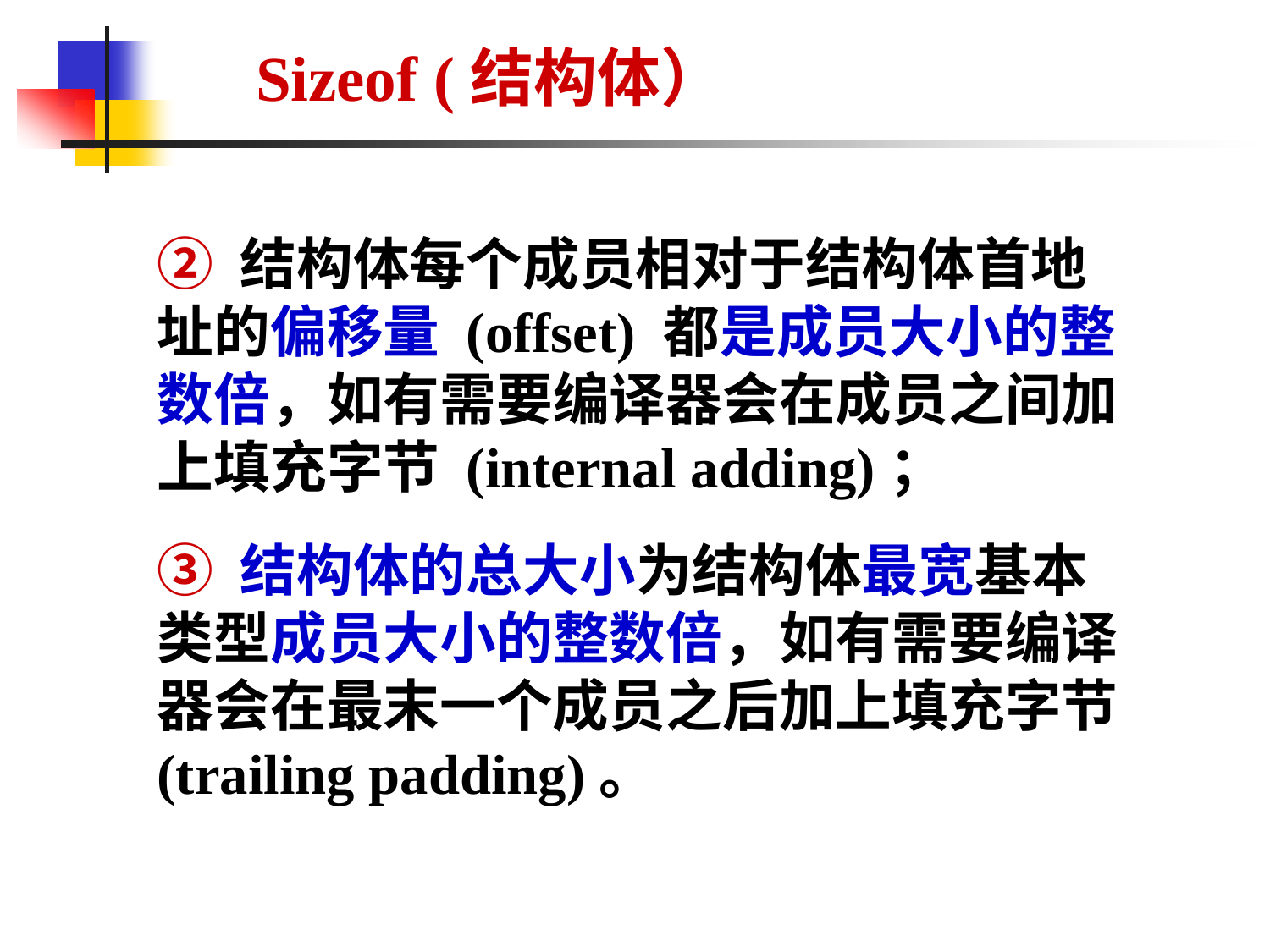

Sizeof (结构体）
② 结构体每个成员相对于结构体首地址的偏移量 (offset) 都是成员大小的整数倍，如有需要编译器会在成员之间加上填充字节 (internal adding)；

③ 结构体的总大小为结构体最宽基本类型成员大小的整数倍，如有需要编译器会在最末一个成员之后加上填充字节(trailing padding)。